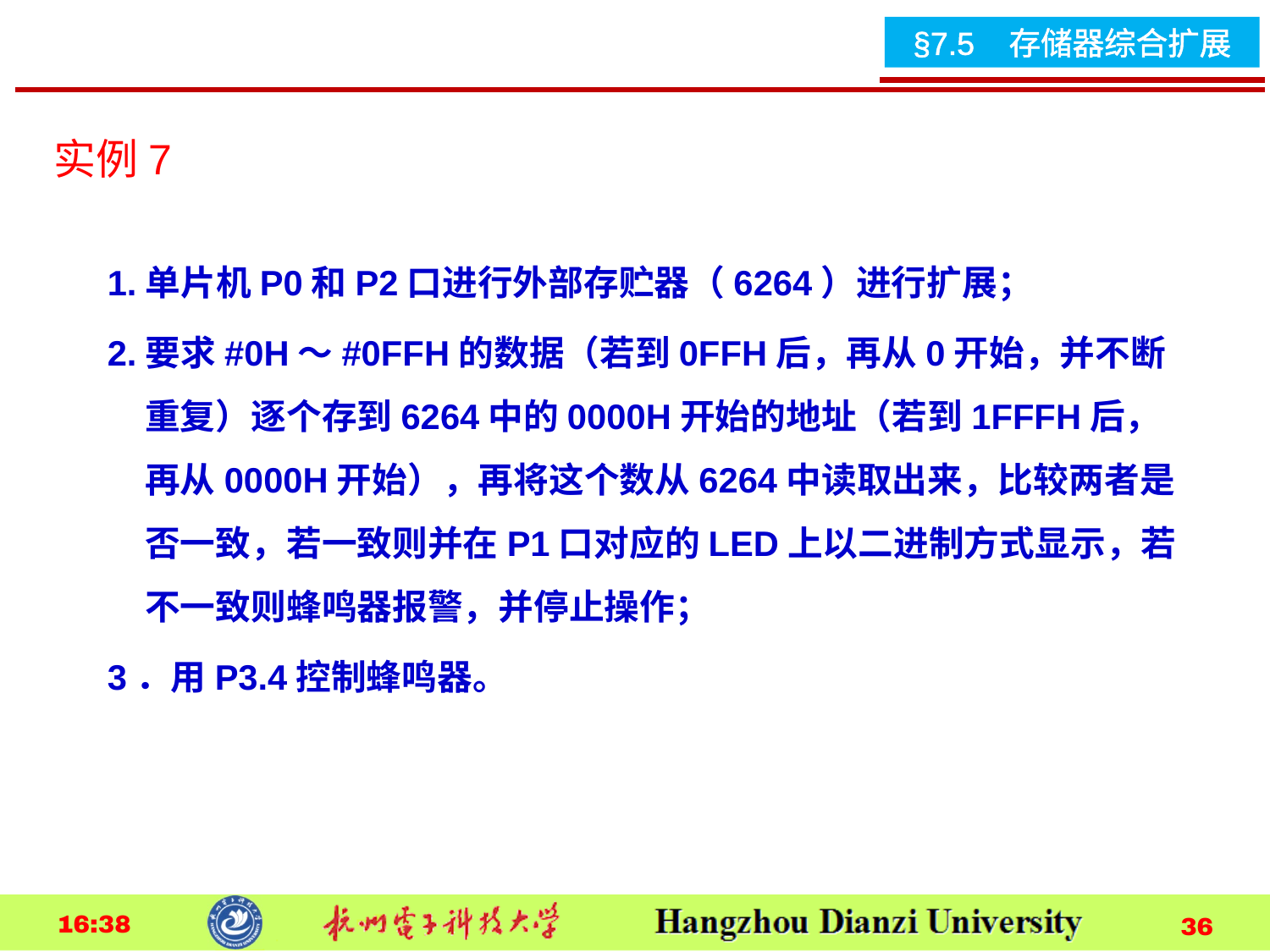

实例7
1.单片机P0和P2口进行外部存贮器（6264）进行扩展；
2.要求#0H～#0FFH的数据（若到0FFH后，再从0开始，并不断重复）逐个存到6264中的0000H开始的地址（若到1FFFH后，再从0000H开始），再将这个数从6264中读取出来，比较两者是否一致，若一致则并在P1口对应的LED上以二进制方式显示，若不一致则蜂鸣器报警，并停止操作；
3．用P3.4控制蜂鸣器。